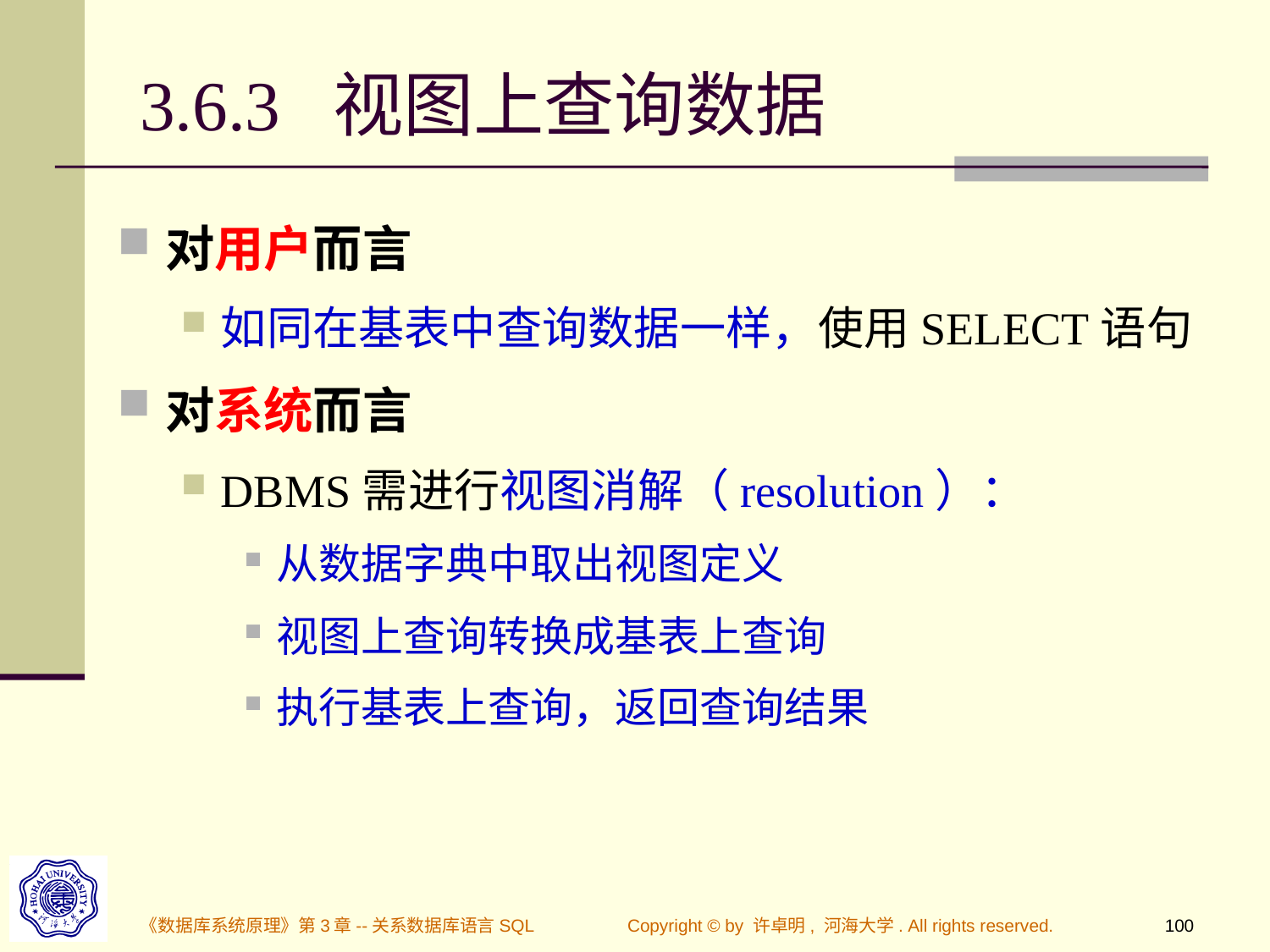

# 3.6.3  视图上查询数据
对用户而言
如同在基表中查询数据一样，使用SELECT语句
对系统而言
DBMS需进行视图消解（resolution）：
从数据字典中取出视图定义
视图上查询转换成基表上查询
执行基表上查询，返回查询结果
《数据库系统原理》第3章--关系数据库语言SQL
Copyright © by 许卓明, 河海大学. All rights reserved.
100